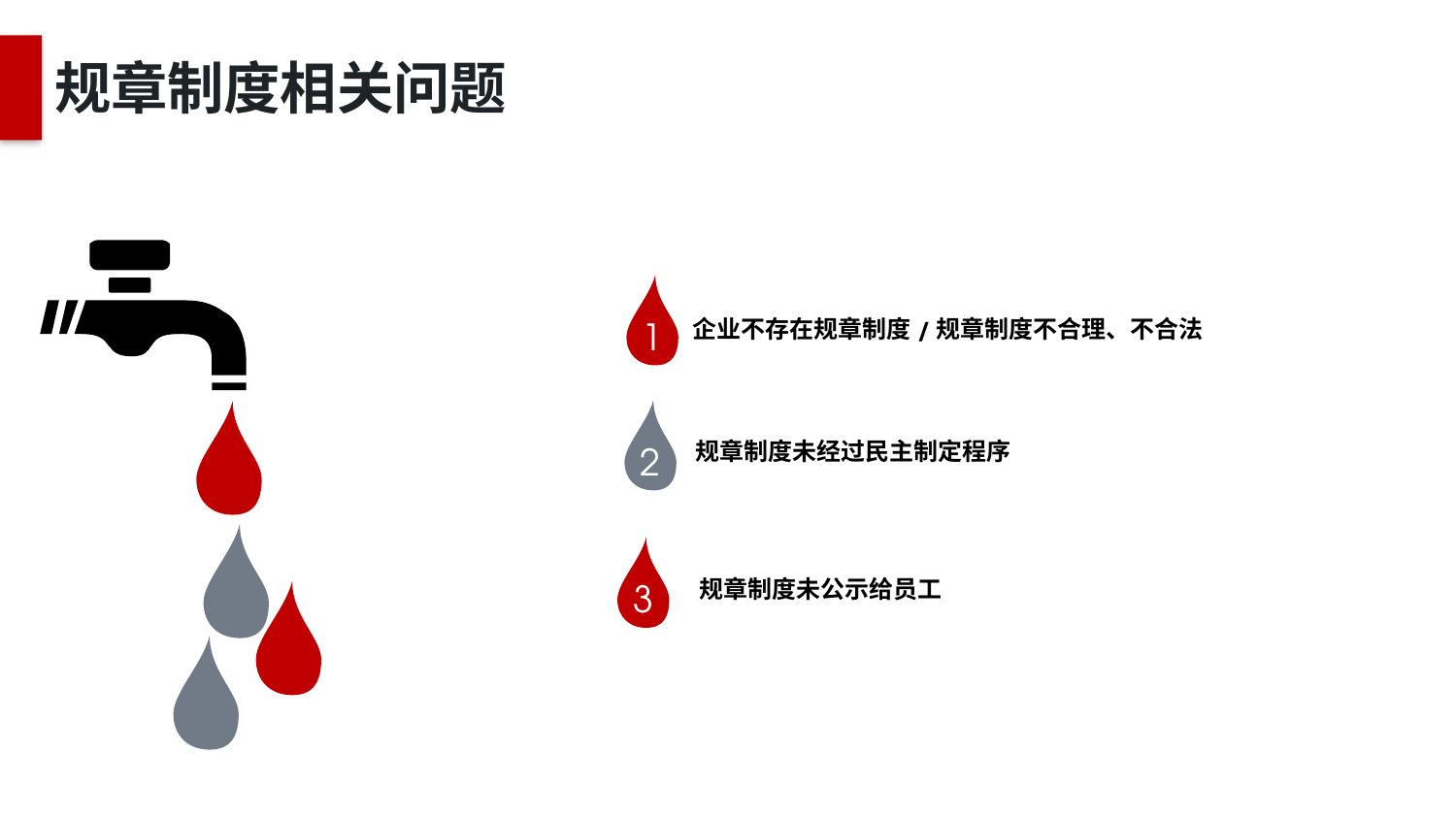

规章制度相关问题

1
企业不存在规章制度/规章制度不合理、不合法
2

规章制度未经过民主制定程序

3
规章制度未公示给员工